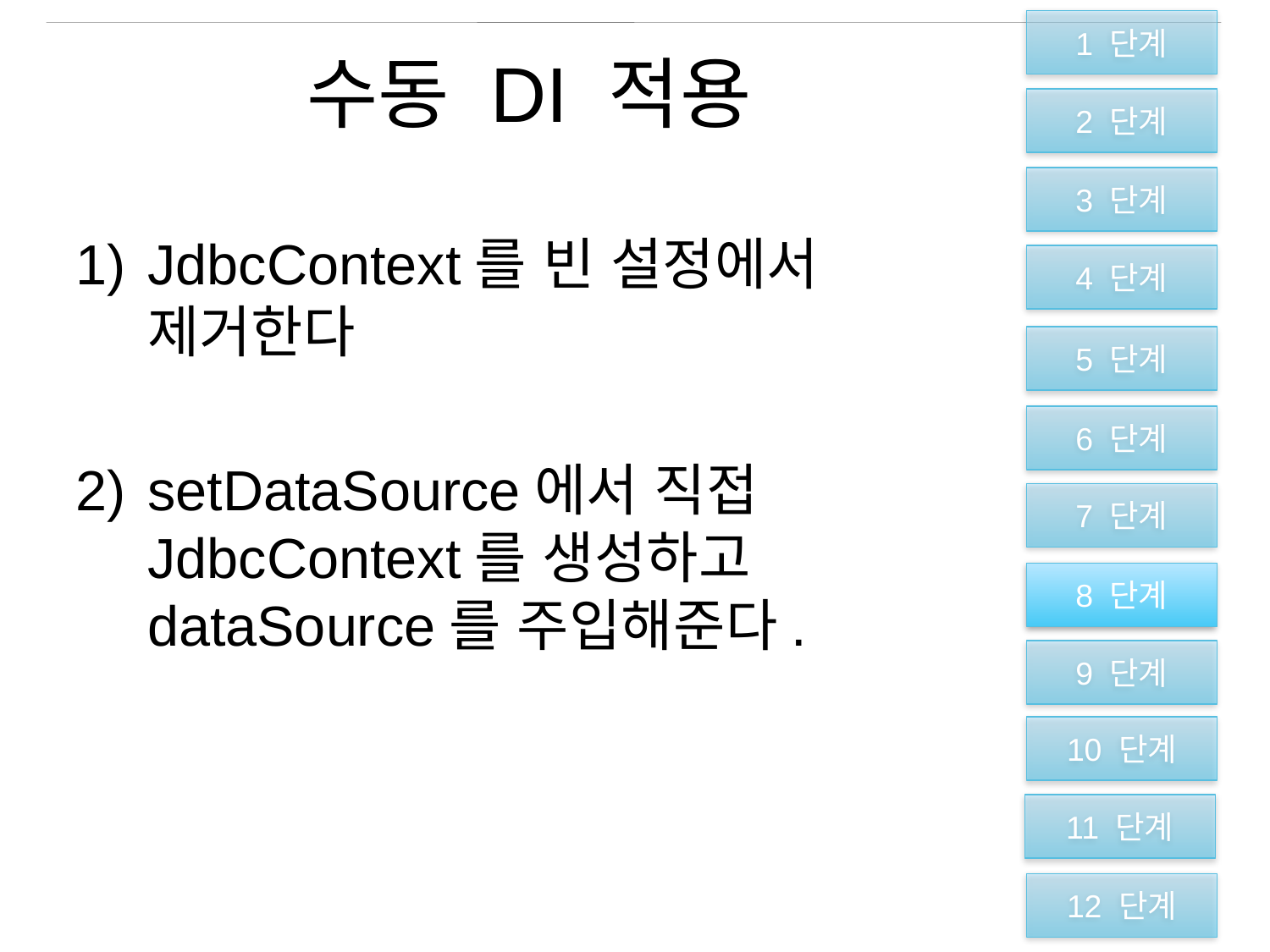

1 단계
2 단계
3 단계
4 단계
5 단계
6 단계
7 단계
8 단계
9 단계
10 단계
11 단계
12 단계
# 수동 DI 적용
JdbcContext를 빈 설정에서 제거한다

setDataSource에서 직접 JdbcContext를 생성하고 dataSource를 주입해준다.